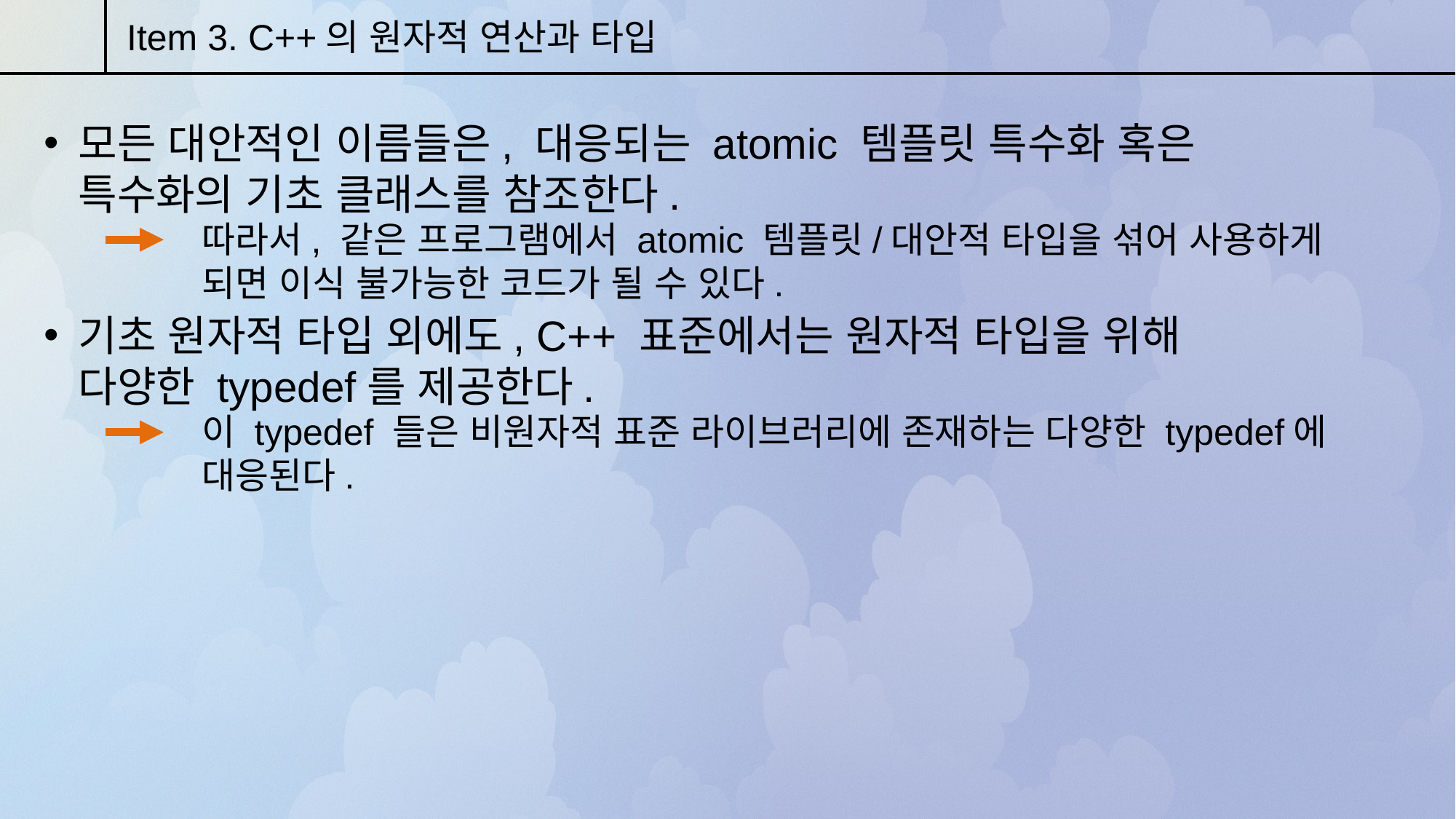

Item 3. C++의 원자적 연산과 타입
모든 대안적인 이름들은, 대응되는 atomic 템플릿 특수화 혹은 특수화의 기초 클래스를 참조한다.
따라서, 같은 프로그램에서 atomic 템플릿/대안적 타입을 섞어 사용하게 되면 이식 불가능한 코드가 될 수 있다.
기초 원자적 타입 외에도, C++ 표준에서는 원자적 타입을 위해 다양한 typedef를 제공한다.
이 typedef 들은 비원자적 표준 라이브러리에 존재하는 다양한 typedef에 대응된다.